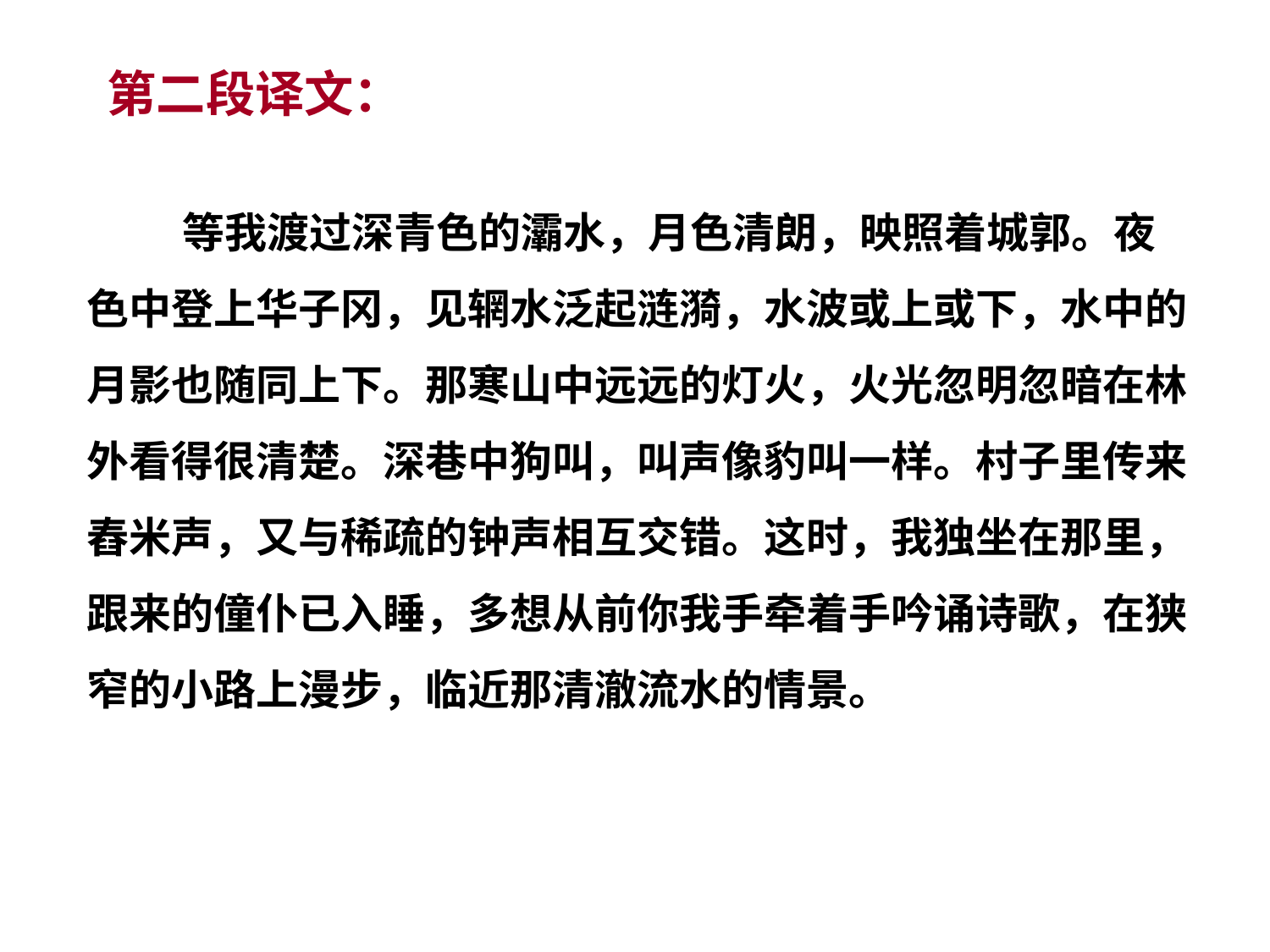

第二段译文：
         等我渡过深青色的灞水，月色清朗，映照着城郭。夜色中登上华子冈，见辋水泛起涟漪，水波或上或下，水中的月影也随同上下。那寒山中远远的灯火，火光忽明忽暗在林外看得很清楚。深巷中狗叫，叫声像豹叫一样。村子里传来舂米声，又与稀疏的钟声相互交错。这时，我独坐在那里，跟来的僮仆已入睡，多想从前你我手牵着手吟诵诗歌，在狭窄的小路上漫步，临近那清澈流水的情景。